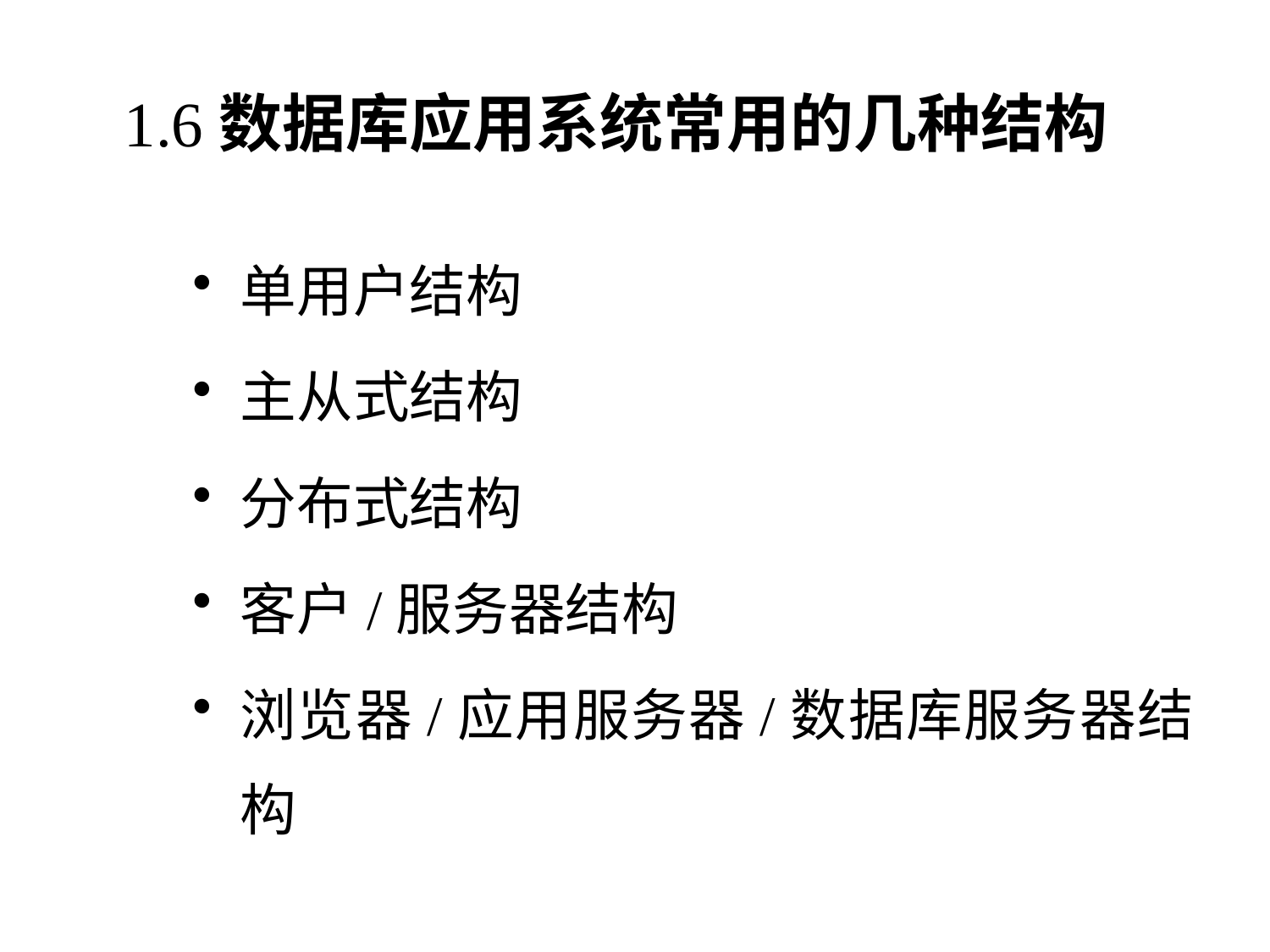

# 1.6数据库应用系统常用的几种结构
单用户结构
主从式结构
分布式结构
客户/服务器结构
浏览器/应用服务器/数据库服务器结构